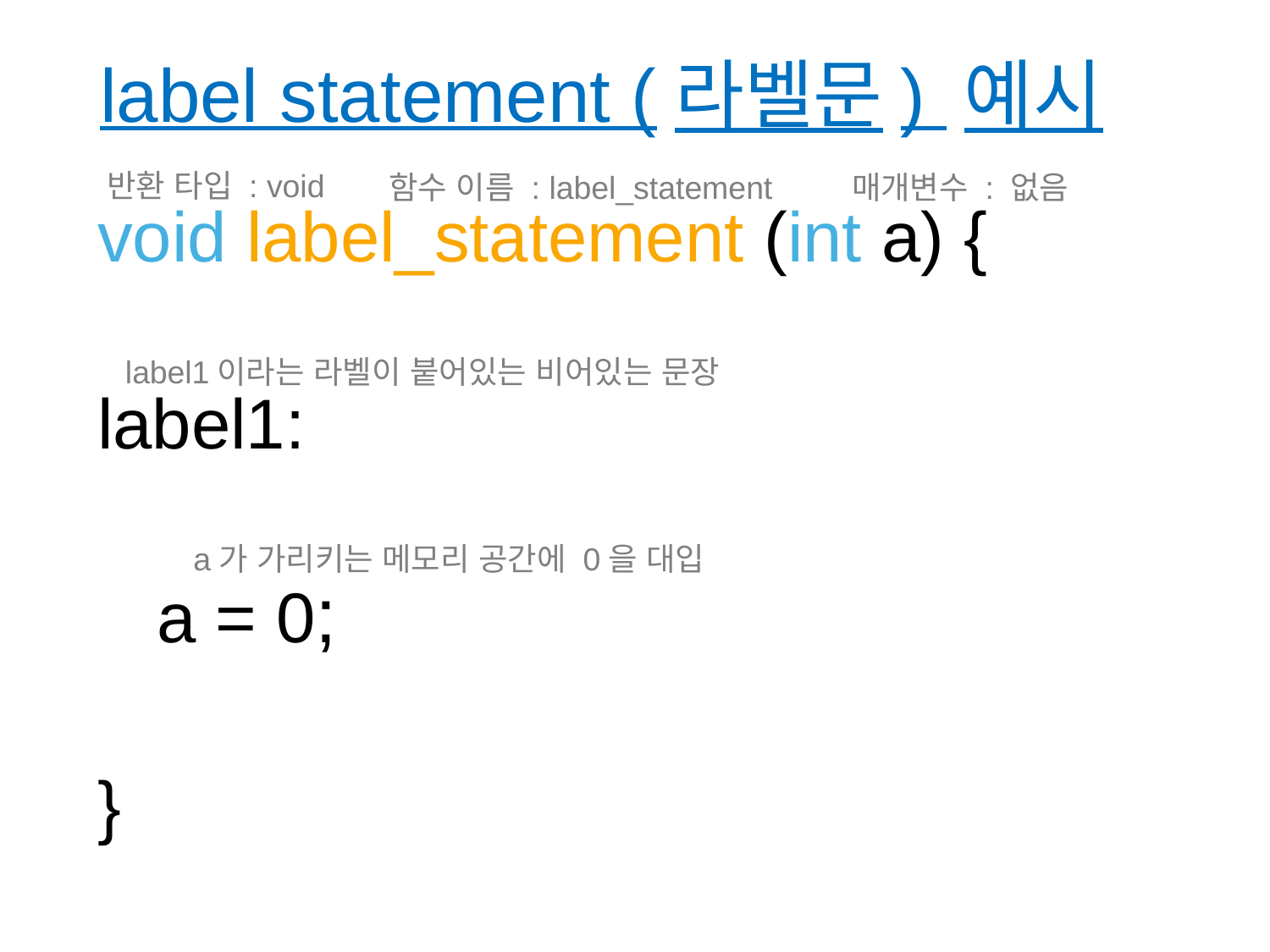

# label statement (라벨문) 예시
반환 타입 : void
함수 이름 : label_statement
매개변수 : 없음
void label_statement (int a) {

label1:

   a = 0;

}
label1이라는 라벨이 붙어있는 비어있는 문장
a가 가리키는 메모리 공간에 0을 대입